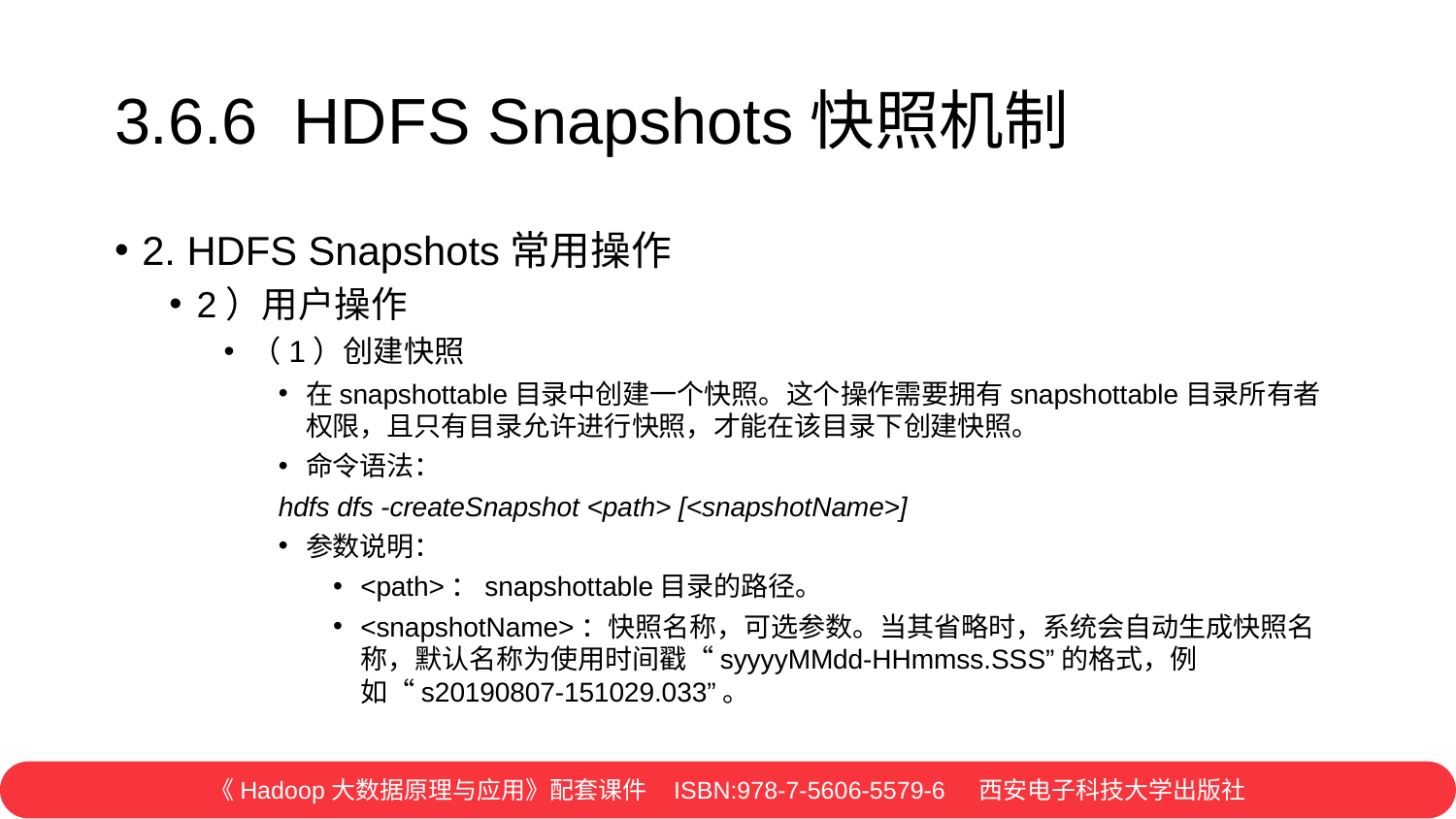

# 3.6.6  HDFS Snapshots快照机制
2. HDFS Snapshots常用操作
2）用户操作
（1）创建快照
在snapshottable目录中创建一个快照。这个操作需要拥有snapshottable目录所有者权限，且只有目录允许进行快照，才能在该目录下创建快照。
命令语法：
hdfs dfs -createSnapshot <path> [<snapshotName>]
参数说明：
<path>：snapshottable目录的路径。
<snapshotName>：快照名称，可选参数。当其省略时，系统会自动生成快照名称，默认名称为使用时间戳“syyyyMMdd-HHmmss.SSS”的格式，例如“s20190807-151029.033”。